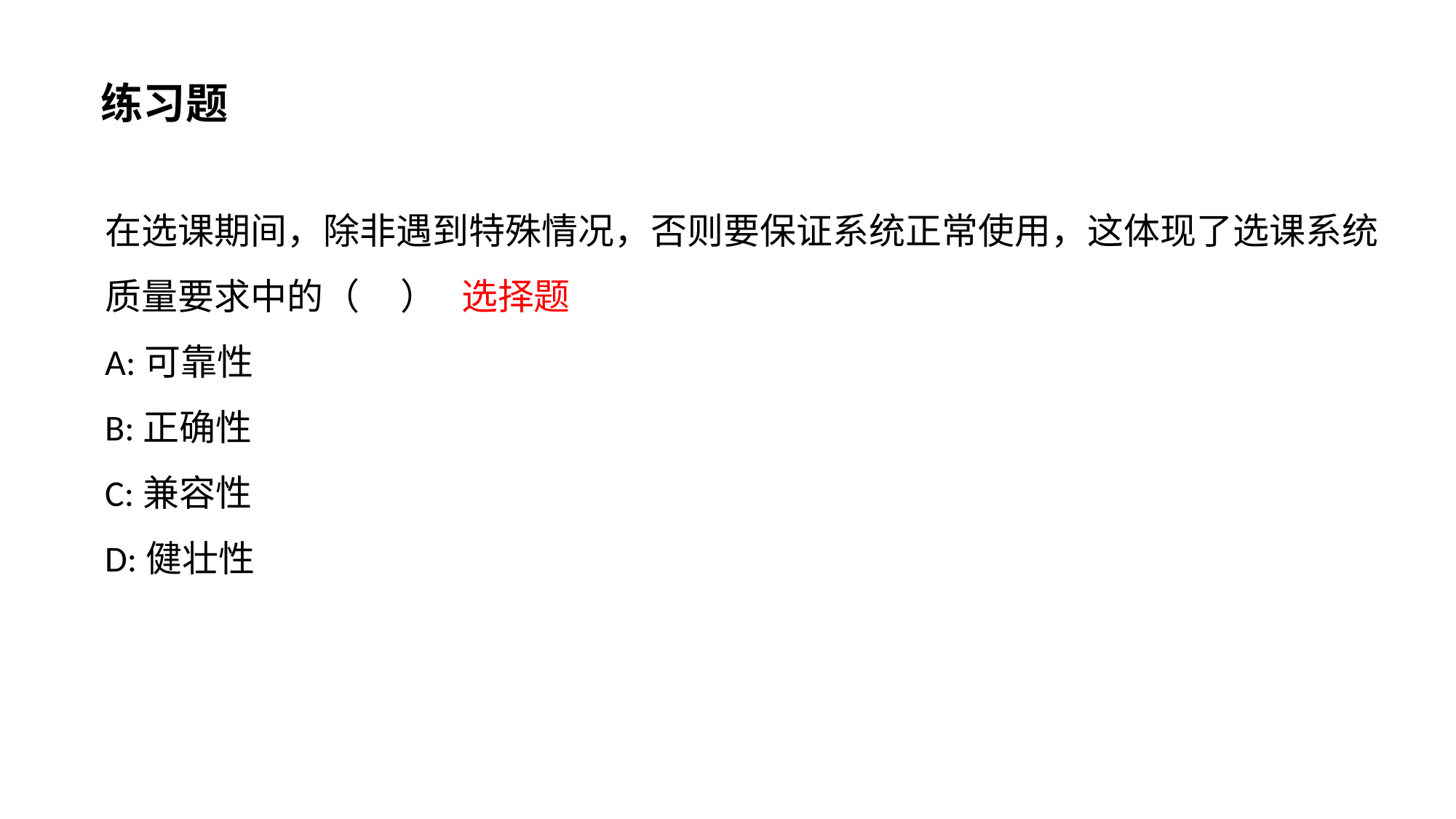

练习题
在选课期间，除非遇到特殊情况，否则要保证系统正常使用，这体现了选课系统
质量要求中的（     ）   选择题
A:可靠性
B:正确性
C:兼容性
D:健壮性